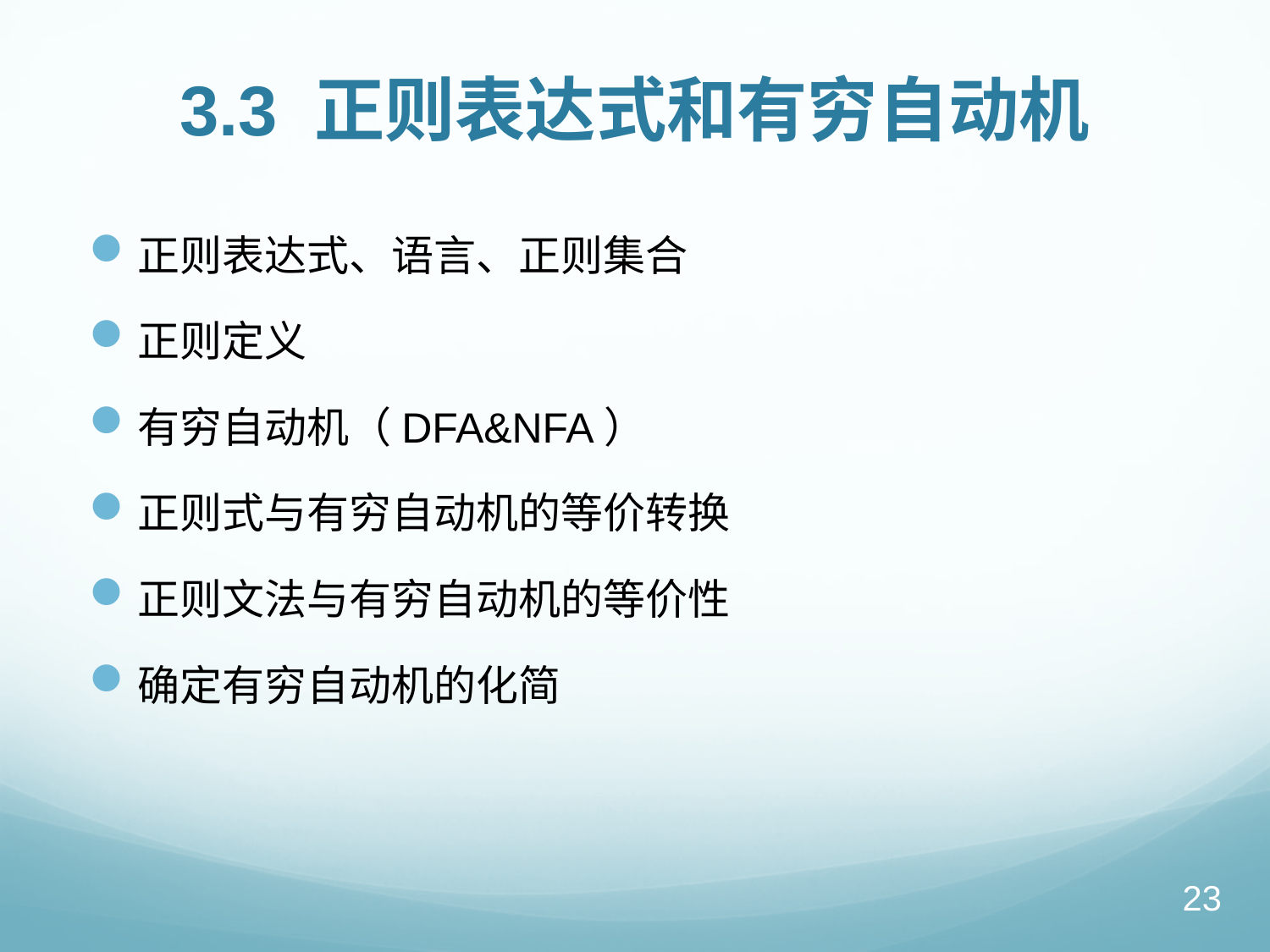

# 3.3 正则表达式和有穷自动机
正则表达式、语言、正则集合
正则定义
有穷自动机（DFA&NFA）
正则式与有穷自动机的等价转换
正则文法与有穷自动机的等价性
确定有穷自动机的化简
23